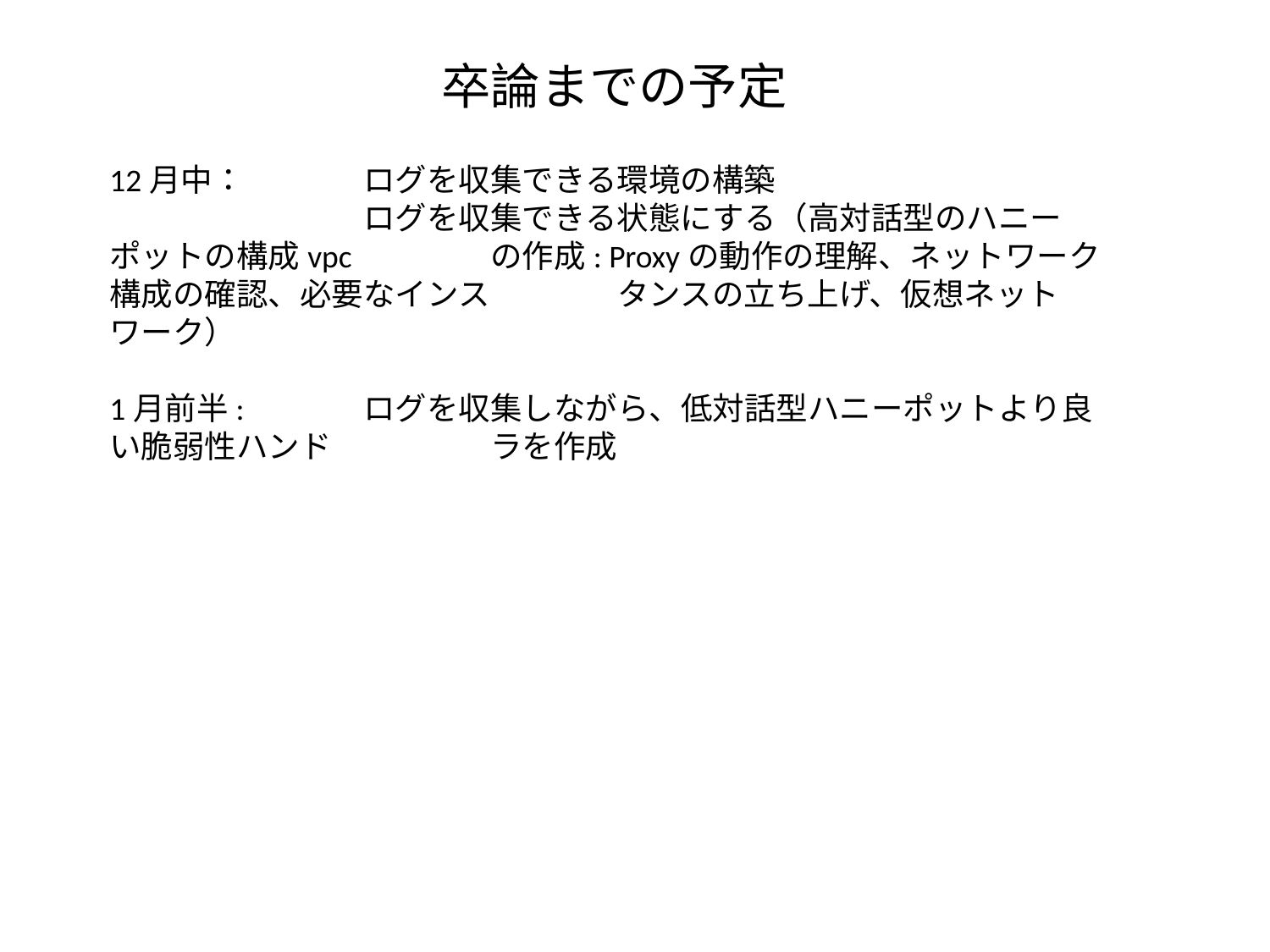

卒論までの予定
12月中：	ログを収集できる環境の構築
		ログを収集できる状態にする（高対話型のハニーポットの構成vpc		の作成: Proxyの動作の理解、ネットワーク構成の確認、必要なインス		タンスの立ち上げ、仮想ネットワーク）

1月前半:	ログを収集しながら、低対話型ハニーポットより良い脆弱性ハンド		ラを作成